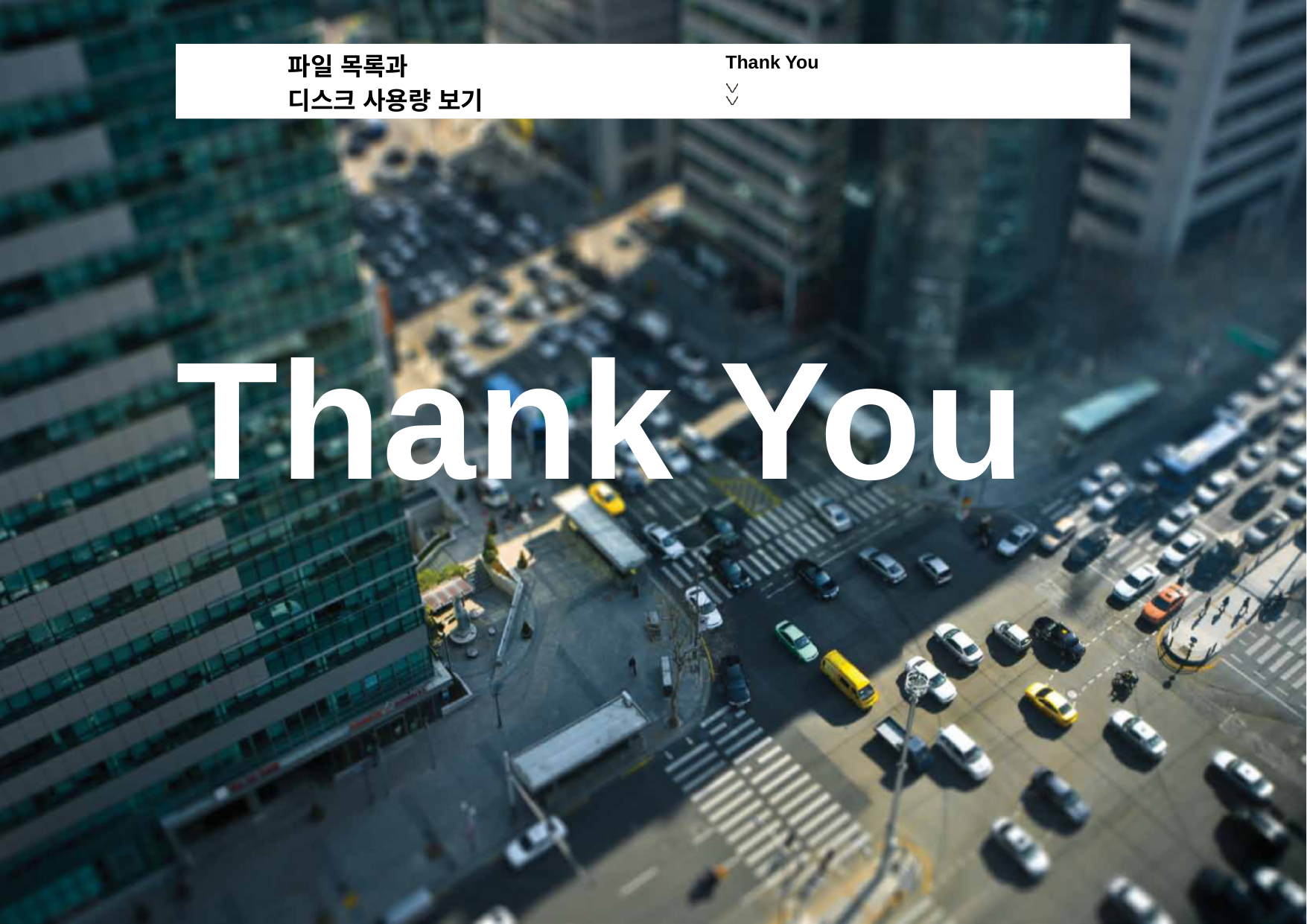

파일 목록과
디스크 사용량 보기
Thank You

Thank You